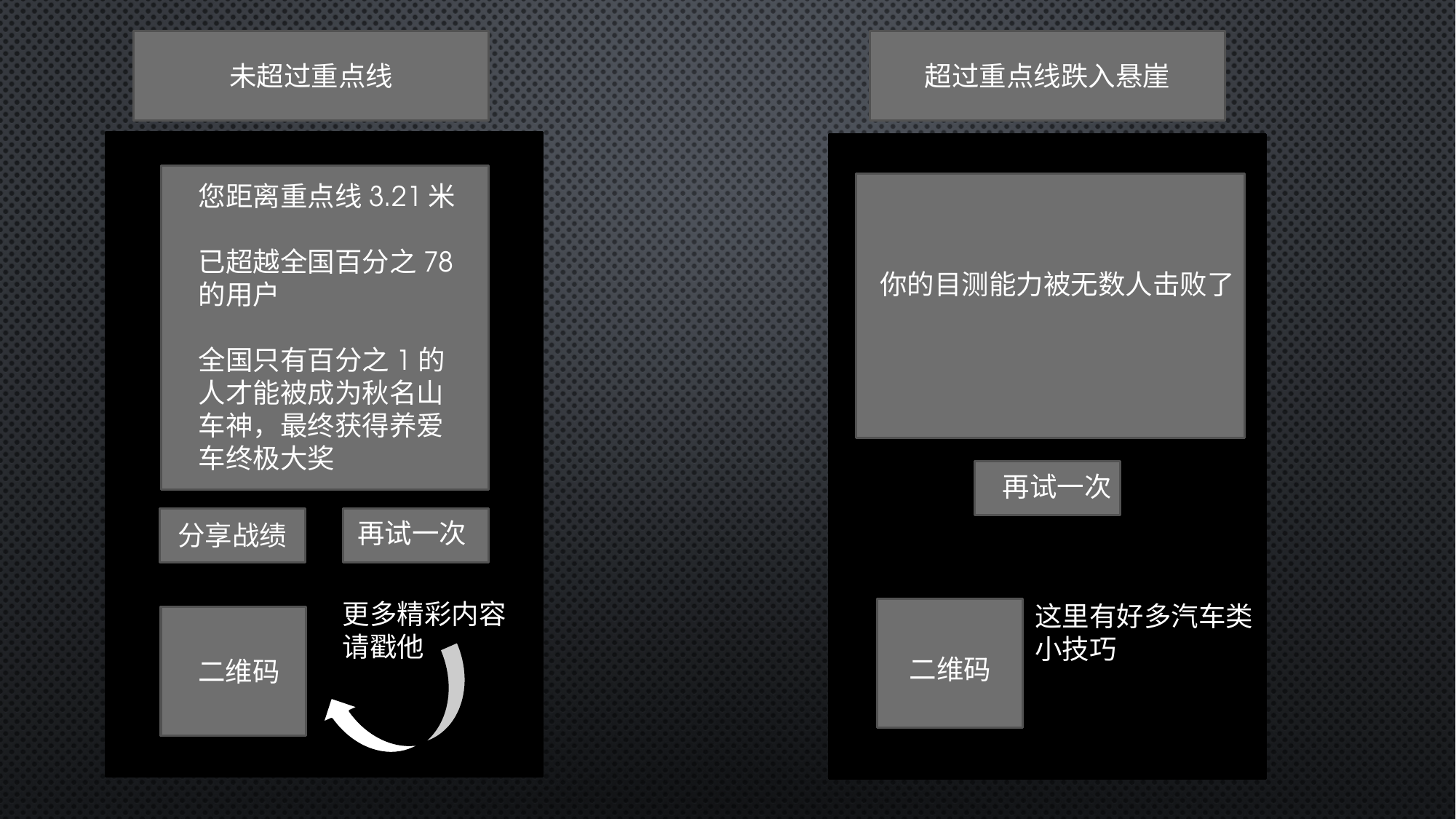

未超过重点线
超过重点线跌入悬崖

您距离重点线3.21米

已超越全国百分之78的用户

全国只有百分之1的人才能被成为秋名山车神，最终获得养爱车终极大奖

你的目测能力被无数人击败了

再试一次

再试一次
分享战绩
更多精彩内容
请戳他
这里有好多汽车类
小技巧

二维码
二维码